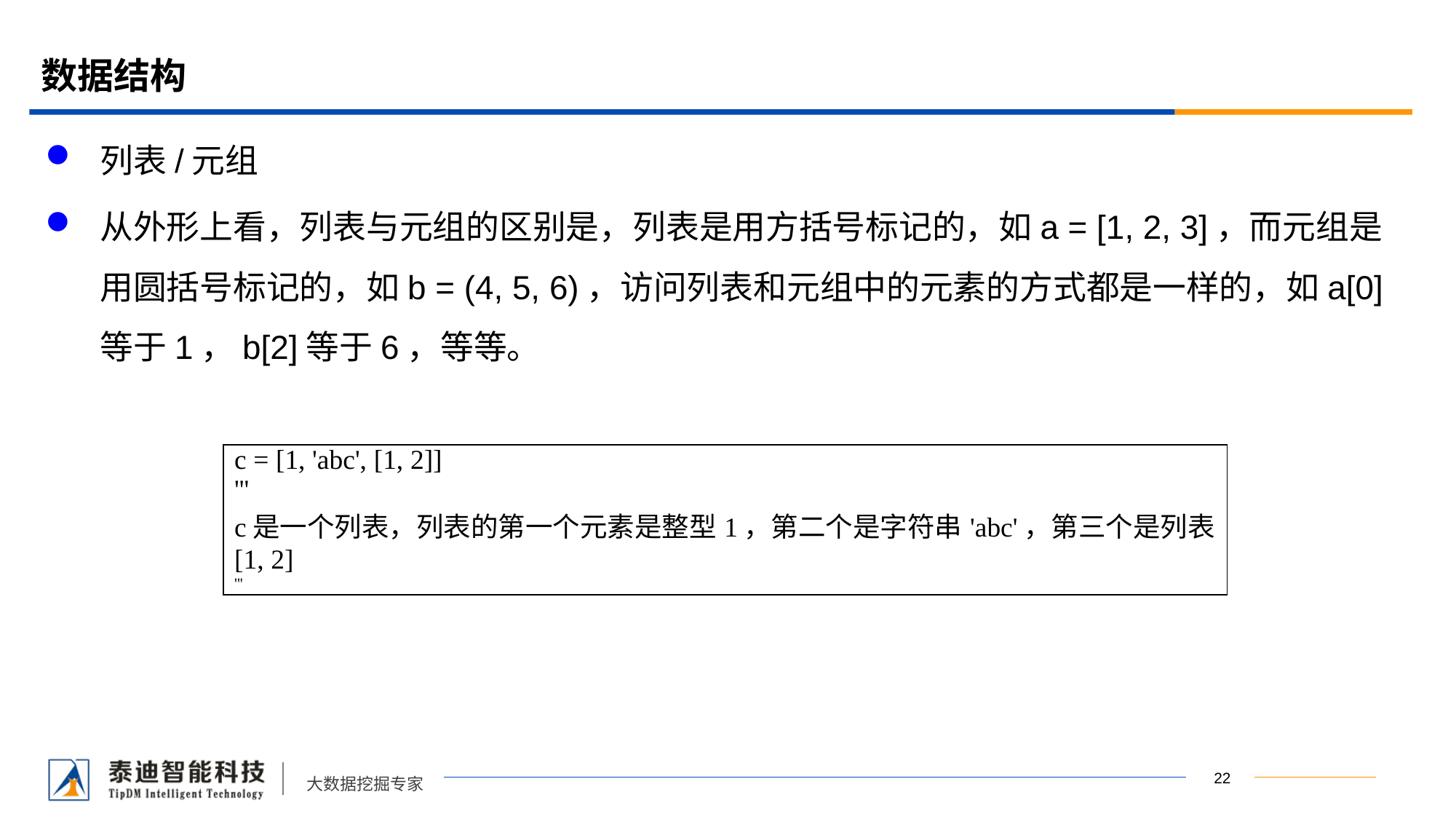

# 数据结构
列表/元组
从外形上看，列表与元组的区别是，列表是用方括号标记的，如a = [1, 2, 3]，而元组是用圆括号标记的，如b = (4, 5, 6)，访问列表和元组中的元素的方式都是一样的，如a[0]等于1，b[2]等于6，等等。
| c = [1, 'abc', [1, 2]] ''' c是一个列表，列表的第一个元素是整型1，第二个是字符串'abc'，第三个是列表[1, 2] ''' |
| --- |